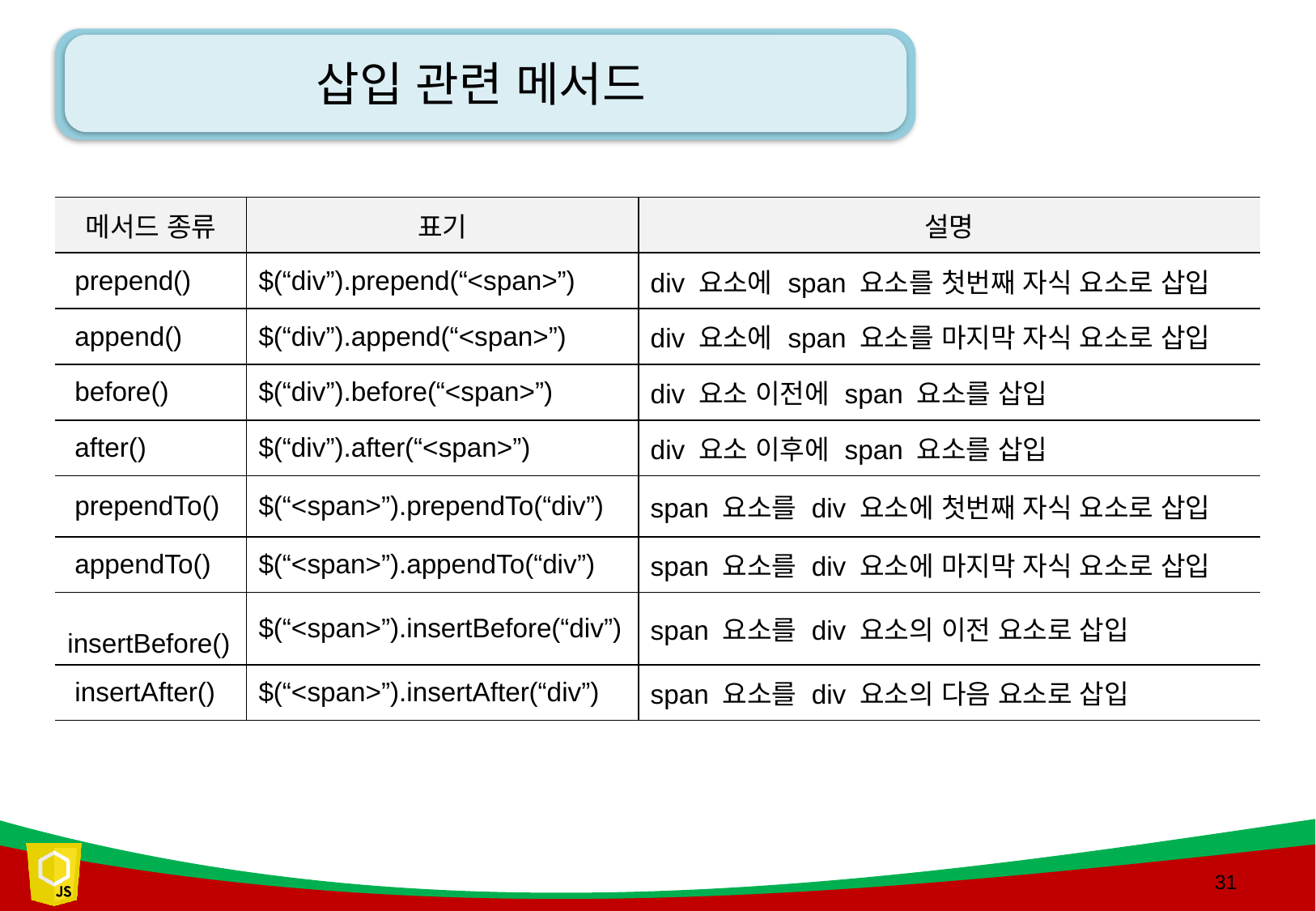

# 삽입 관련 메서드
| 메서드 종류 | 표기 | 설명 |
| --- | --- | --- |
| prepend() | $(“div”).prepend(“<span>”) | div 요소에 span 요소를 첫번째 자식 요소로 삽입 |
| append() | $(“div”).append(“<span>”) | div 요소에 span 요소를 마지막 자식 요소로 삽입 |
| before() | $(“div”).before(“<span>”) | div 요소 이전에 span 요소를 삽입 |
| after() | $(“div”).after(“<span>”) | div 요소 이후에 span 요소를 삽입 |
| prependTo() | $(“<span>”).prependTo(“div”) | span 요소를 div 요소에 첫번째 자식 요소로 삽입 |
| appendTo() | $(“<span>”).appendTo(“div”) | span 요소를 div 요소에 마지막 자식 요소로 삽입 |
| insertBefore() | $(“<span>”).insertBefore(“div”) | span 요소를 div 요소의 이전 요소로 삽입 |
| insertAfter() | $(“<span>”).insertAfter(“div”) | span 요소를 div 요소의 다음 요소로 삽입 |
31